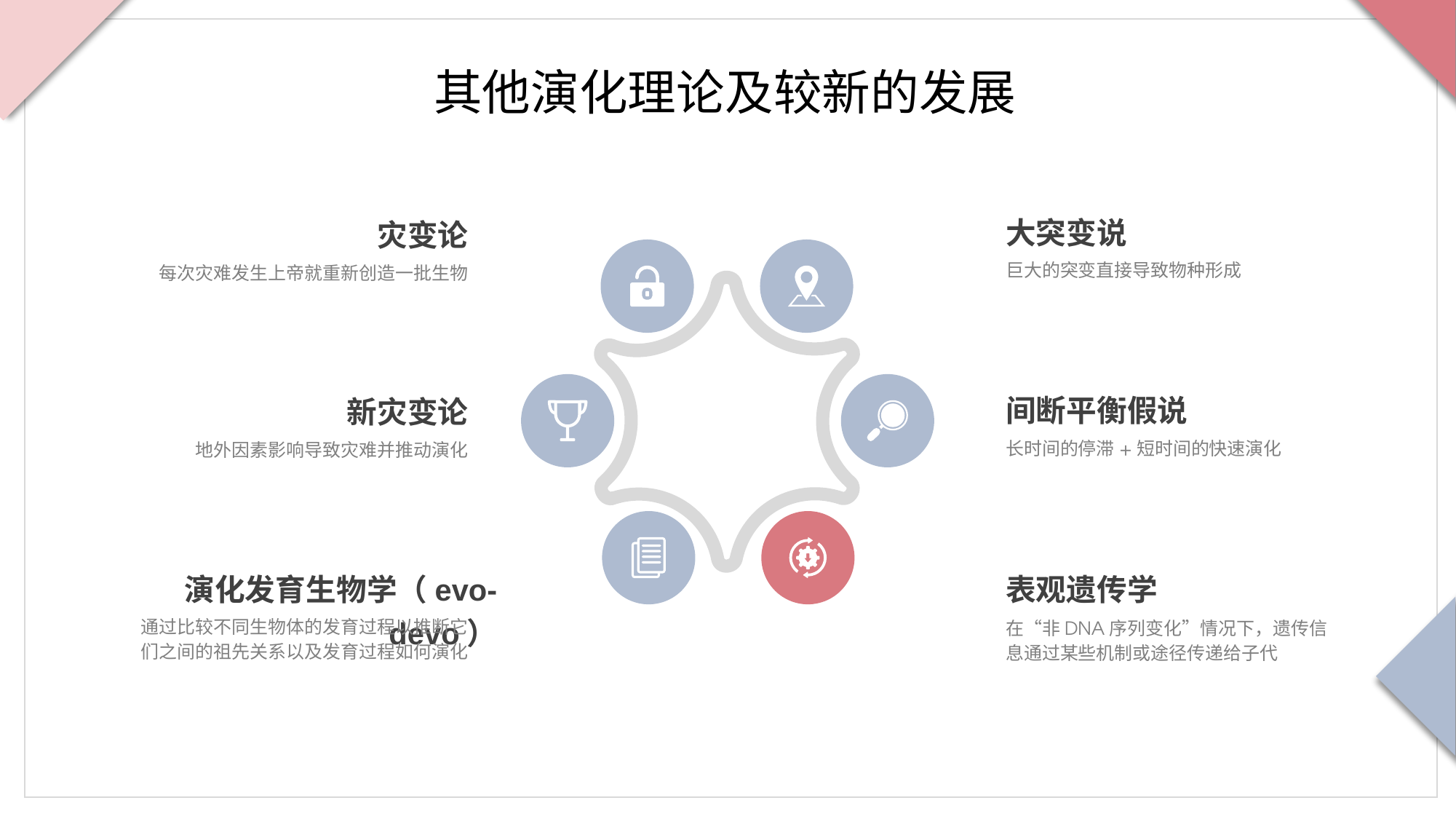

其他演化理论及较新的发展
大突变说
巨大的突变直接导致物种形成
灾变论
每次灾难发生上帝就重新创造一批生物

间断平衡假说
长时间的停滞+短时间的快速演化
新灾变论
地外因素影响导致灾难并推动演化
演化发育生物学（evo-devo）
通过比较不同生物体的发育过程以推断它们之间的祖先关系以及发育过程如何演化
表观遗传学
在“非DNA序列变化”情况下，遗传信息通过某些机制或途径传递给子代